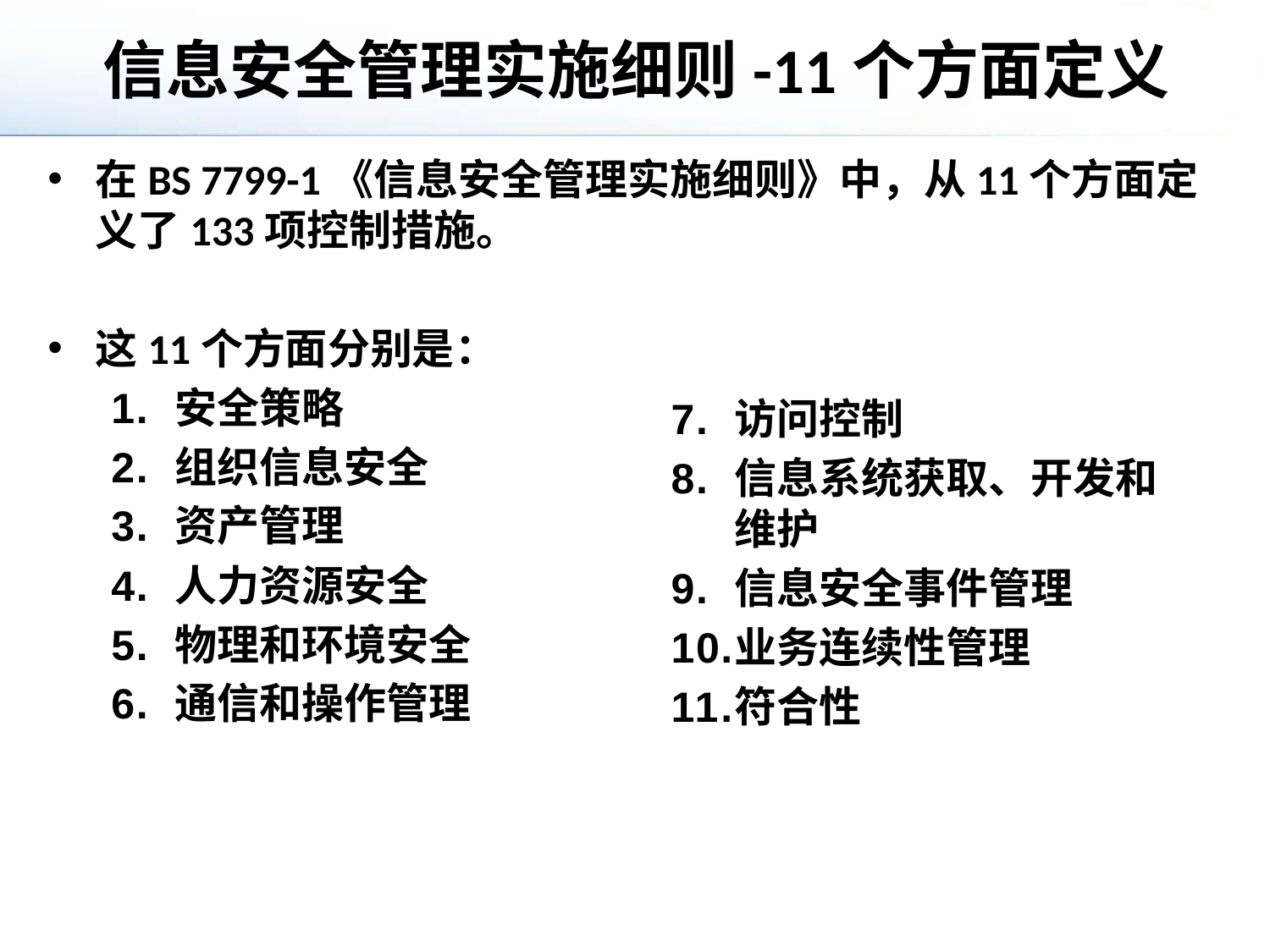

# 信息安全管理实施细则-11个方面定义
在BS 7799-1《信息安全管理实施细则》中，从11个方面定义了133项控制措施。

这11个方面分别是：
安全策略
组织信息安全
资产管理
人力资源安全
物理和环境安全
通信和操作管理

访问控制
信息系统获取、开发和维护
信息安全事件管理
业务连续性管理
符合性